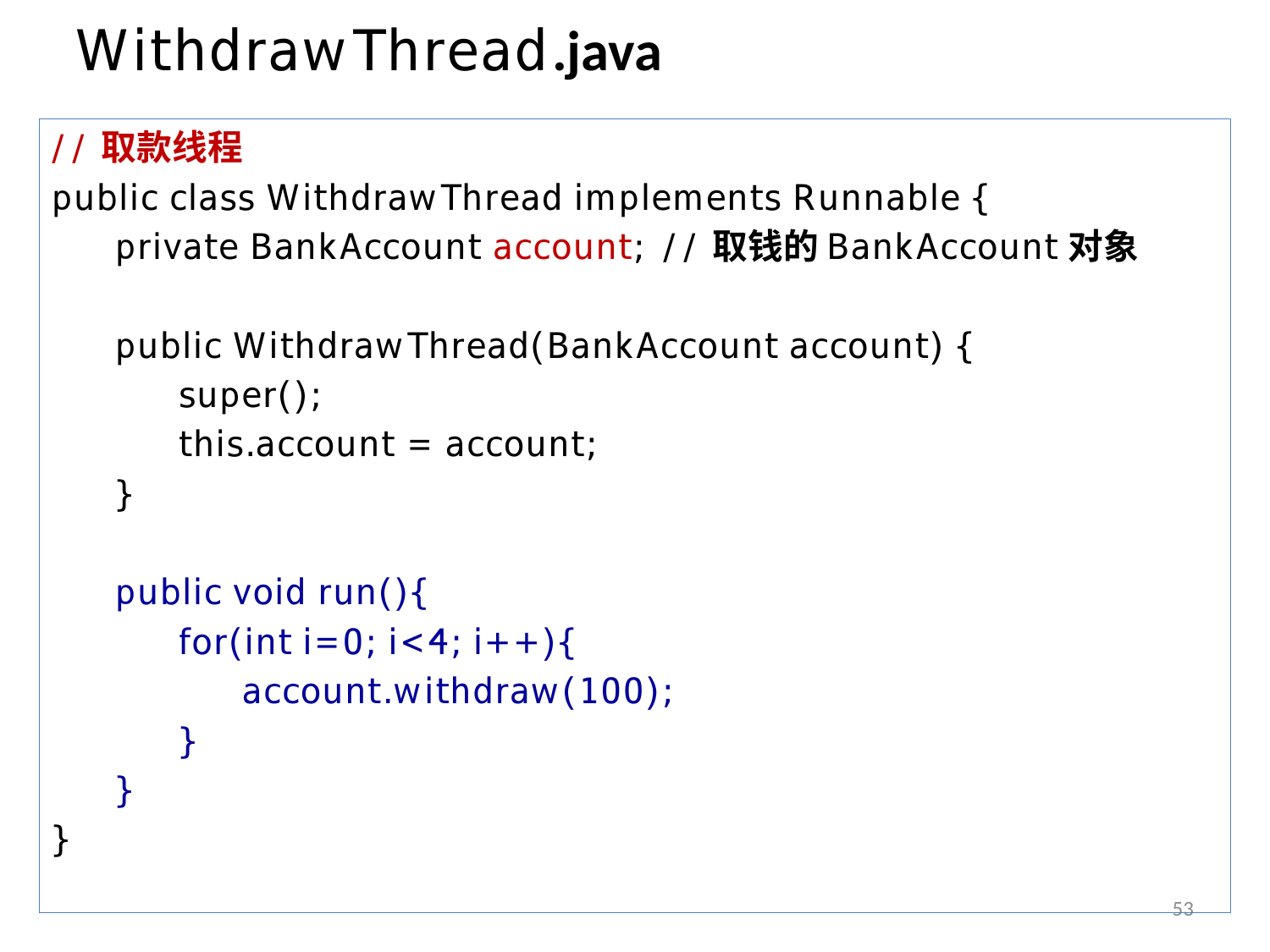

# WithdrawThread.java
//取款线程
public class WithdrawThread implements Runnable {
private BankAccount account;	//取钱的BankAccount对象

public WithdrawThread(BankAccount account) {
super();
this.account = account;
}

public void run(){
for(int i=0; i<4; i++){
account.withdraw(100);
}
}
}
53